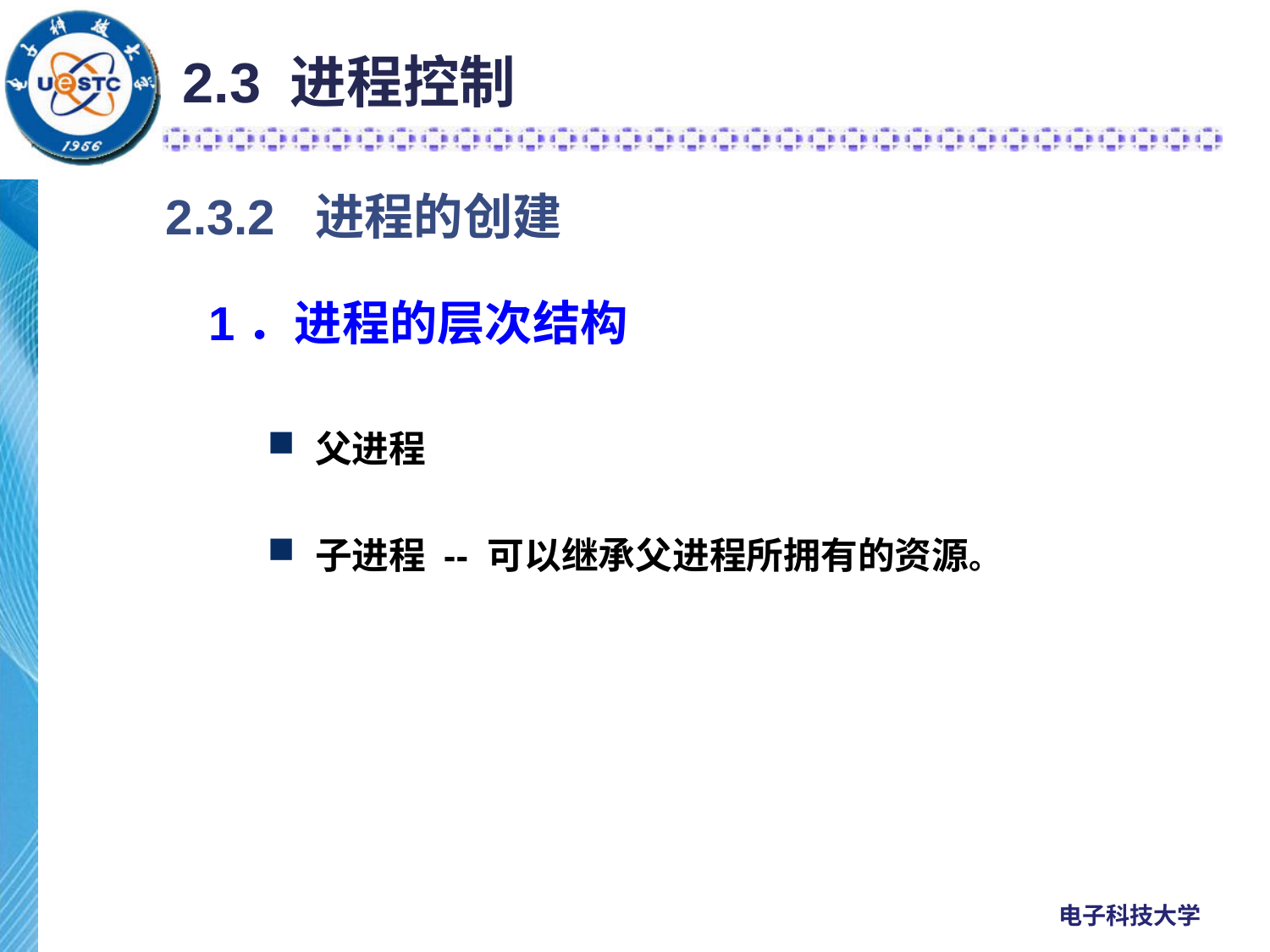

2.3 进程控制
2.3.2  进程的创建
1．进程的层次结构

父进程

子进程 -- 可以继承父进程所拥有的资源。